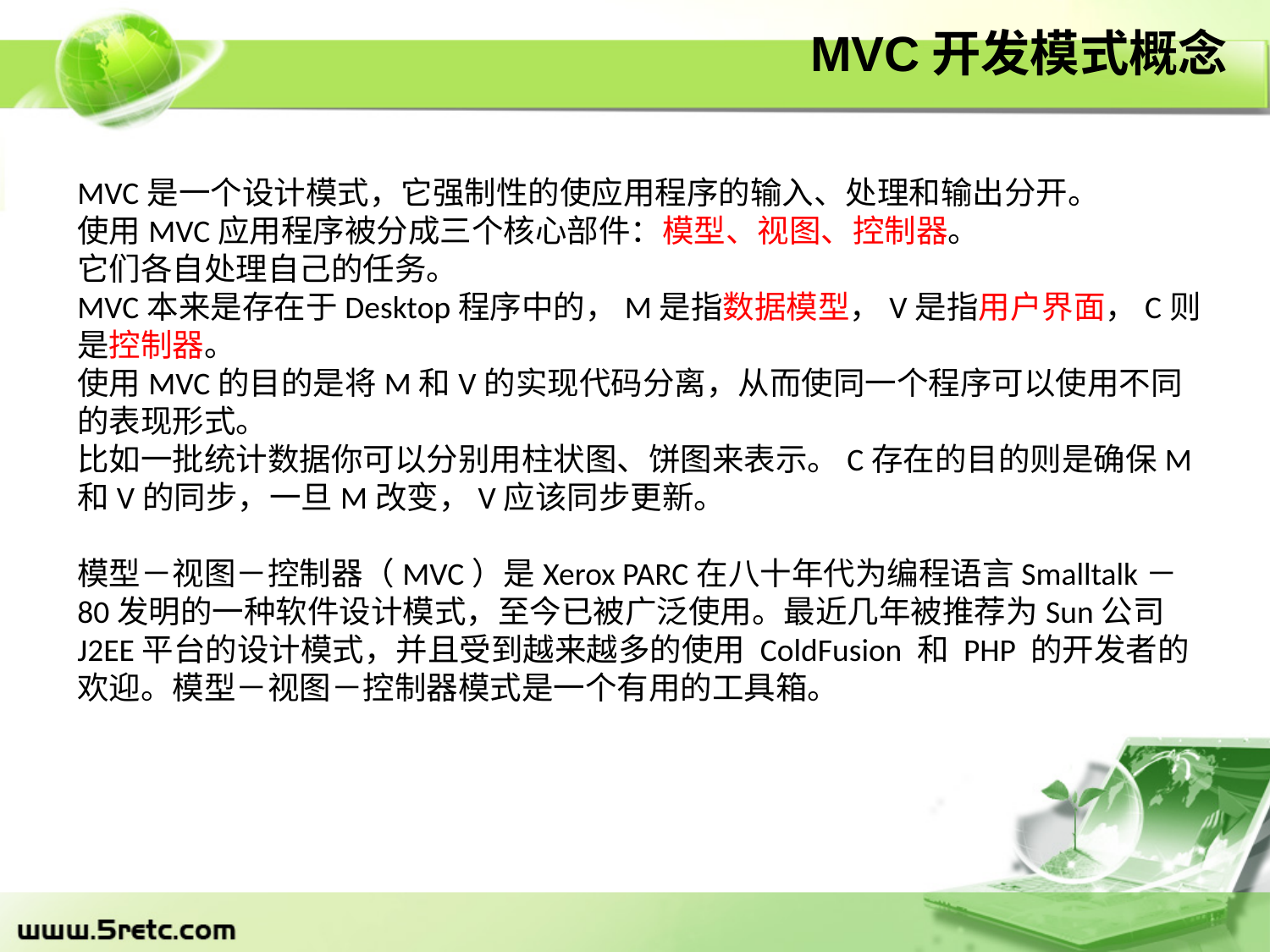

MVC开发模式概念
MVC是一个设计模式，它强制性的使应用程序的输入、处理和输出分开。
使用MVC应用程序被分成三个核心部件：模型、视图、控制器。
它们各自处理自己的任务。
MVC本来是存在于Desktop程序中的，M是指数据模型，V是指用户界面，C则是控制器。
使用MVC的目的是将M和V的实现代码分离，从而使同一个程序可以使用不同的表现形式。
比如一批统计数据你可以分别用柱状图、饼图来表示。C存在的目的则是确保M和V的同步，一旦M改变，V应该同步更新。
模型－视图－控制器（MVC）是Xerox PARC在八十年代为编程语言Smalltalk－80发明的一种软件设计模式，至今已被广泛使用。最近几年被推荐为Sun公司J2EE平台的设计模式，并且受到越来越多的使用 ColdFusion 和 PHP 的开发者的欢迎。模型－视图－控制器模式是一个有用的工具箱。